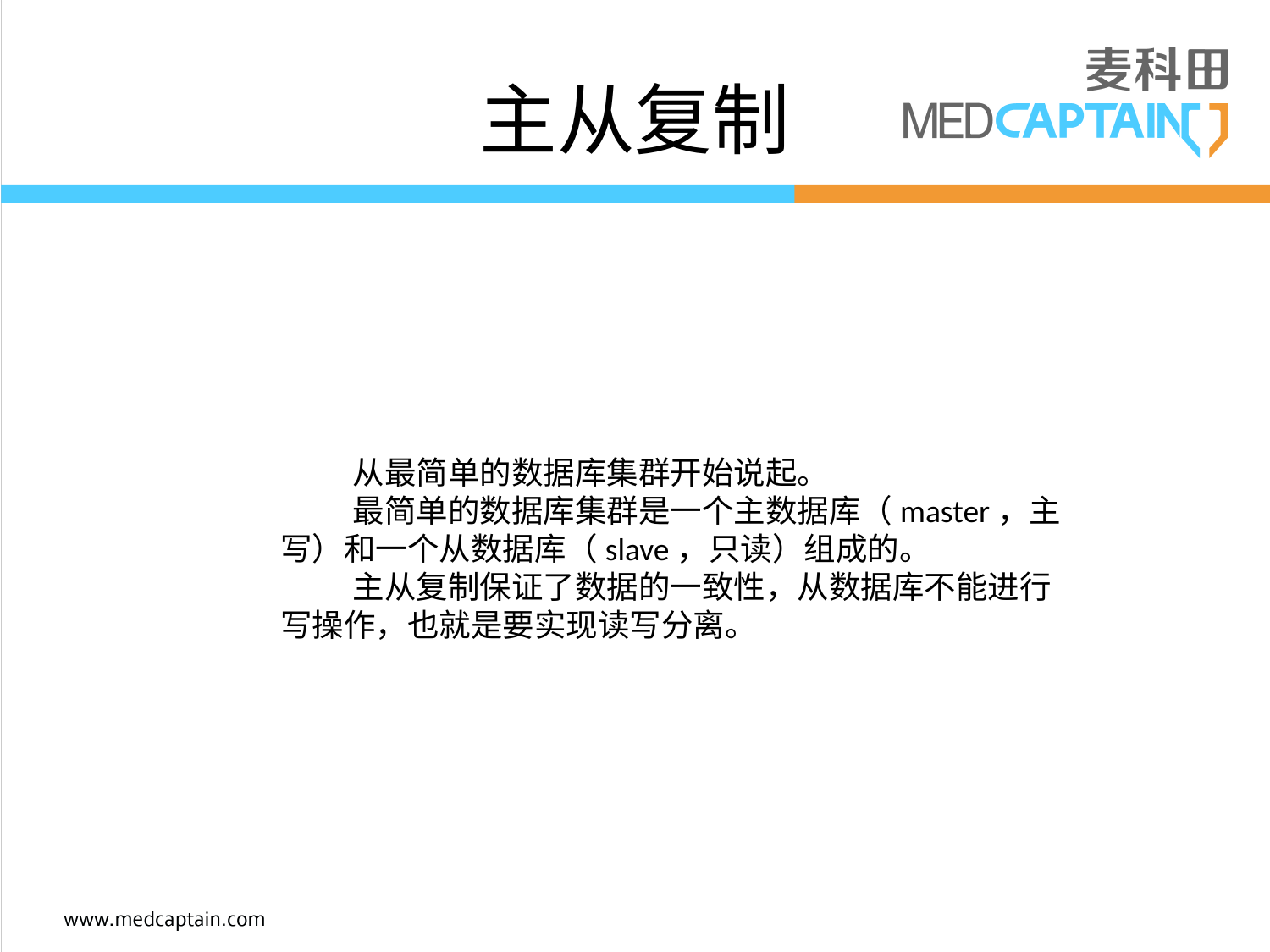

# 主从复制
         从最简单的数据库集群开始说起。
         最简单的数据库集群是一个主数据库（master，主写）和一个从数据库（slave，只读）组成的。
         主从复制保证了数据的一致性，从数据库不能进行写操作，也就是要实现读写分离。